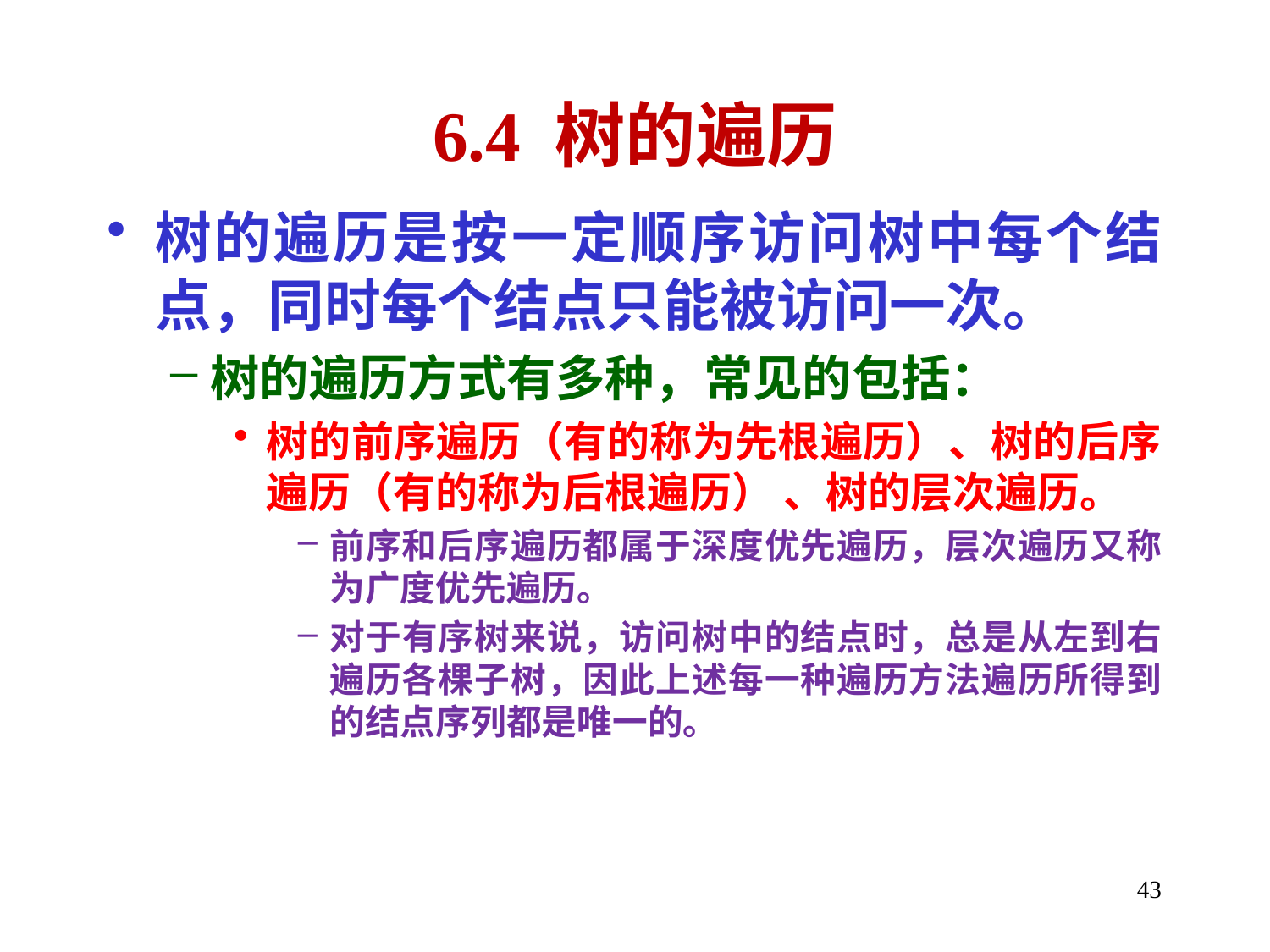

6.4 树的遍历
树的遍历是按一定顺序访问树中每个结点，同时每个结点只能被访问一次。
树的遍历方式有多种，常见的包括：
树的前序遍历（有的称为先根遍历）、树的后序遍历（有的称为后根遍历） 、树的层次遍历。
前序和后序遍历都属于深度优先遍历，层次遍历又称为广度优先遍历。
对于有序树来说，访问树中的结点时，总是从左到右遍历各棵子树，因此上述每一种遍历方法遍历所得到的结点序列都是唯一的。
43